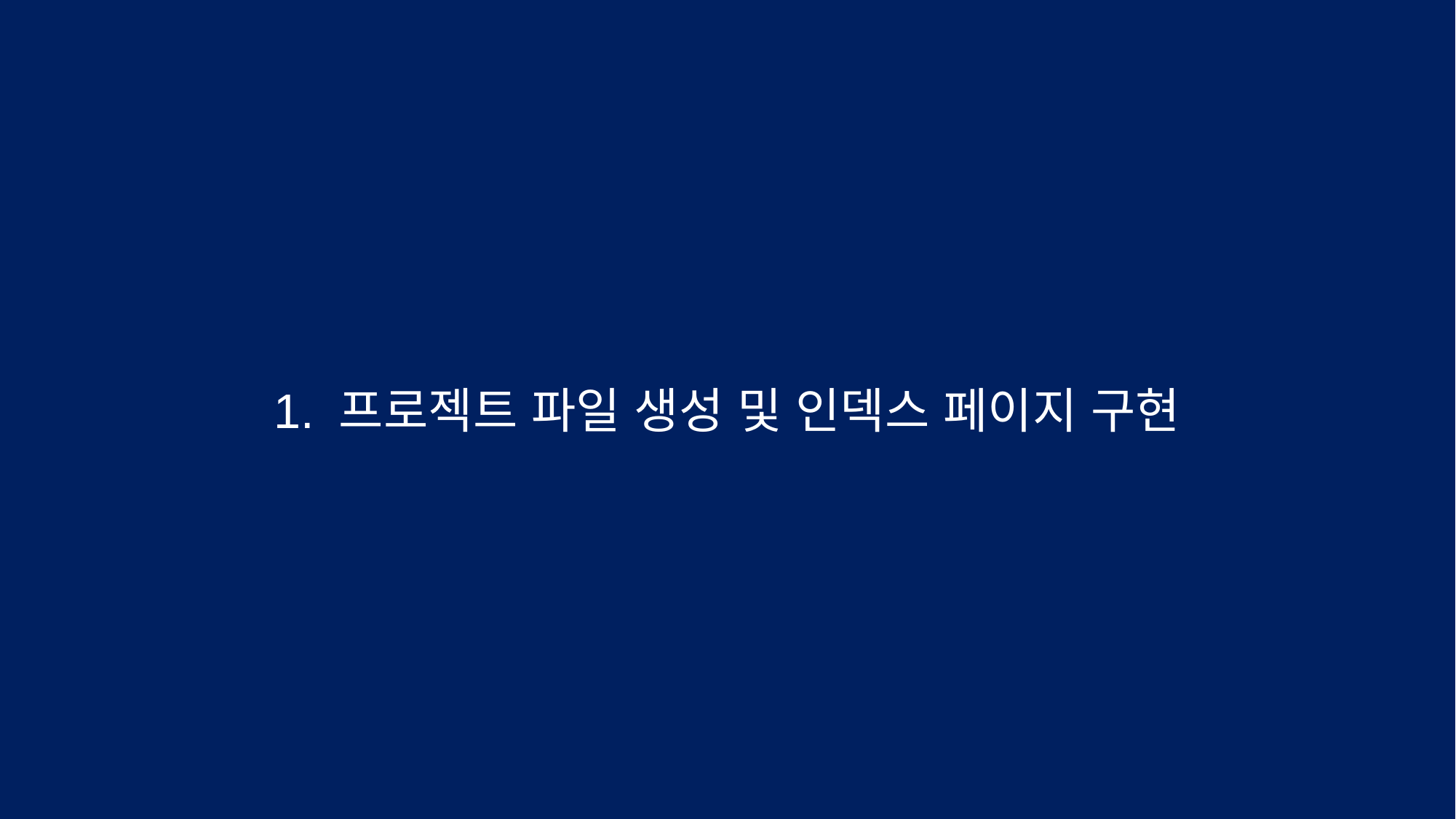

1. 프로젝트 파일 생성 및 인덱스 페이지 구현